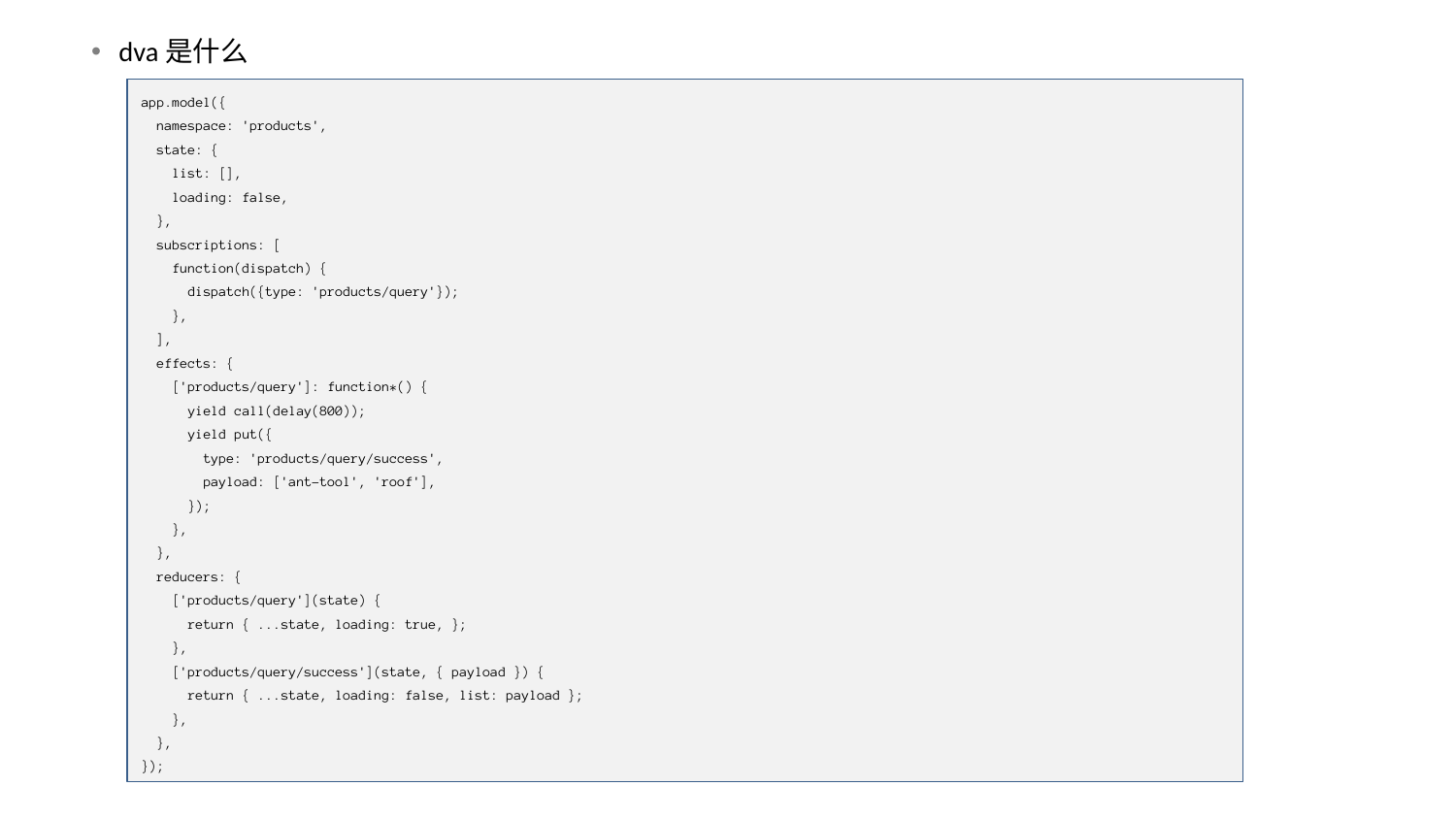

dva是什么

app.model({
  namespace: 'products',
  state: {
    list: [],
    loading: false,
  },
  subscriptions: [
    function(dispatch) {
      dispatch({type: 'products/query'});
    },
  ],
  effects: {
    ['products/query']: function*() {
      yield call(delay(800));
      yield put({
        type: 'products/query/success',
        payload: ['ant-tool', 'roof'],
      });
    },
  },
  reducers: {
    ['products/query'](state) {
      return { ...state, loading: true, };
    },
    ['products/query/success'](state, { payload }) {
      return { ...state, loading: false, list: payload };
    },
  },
});